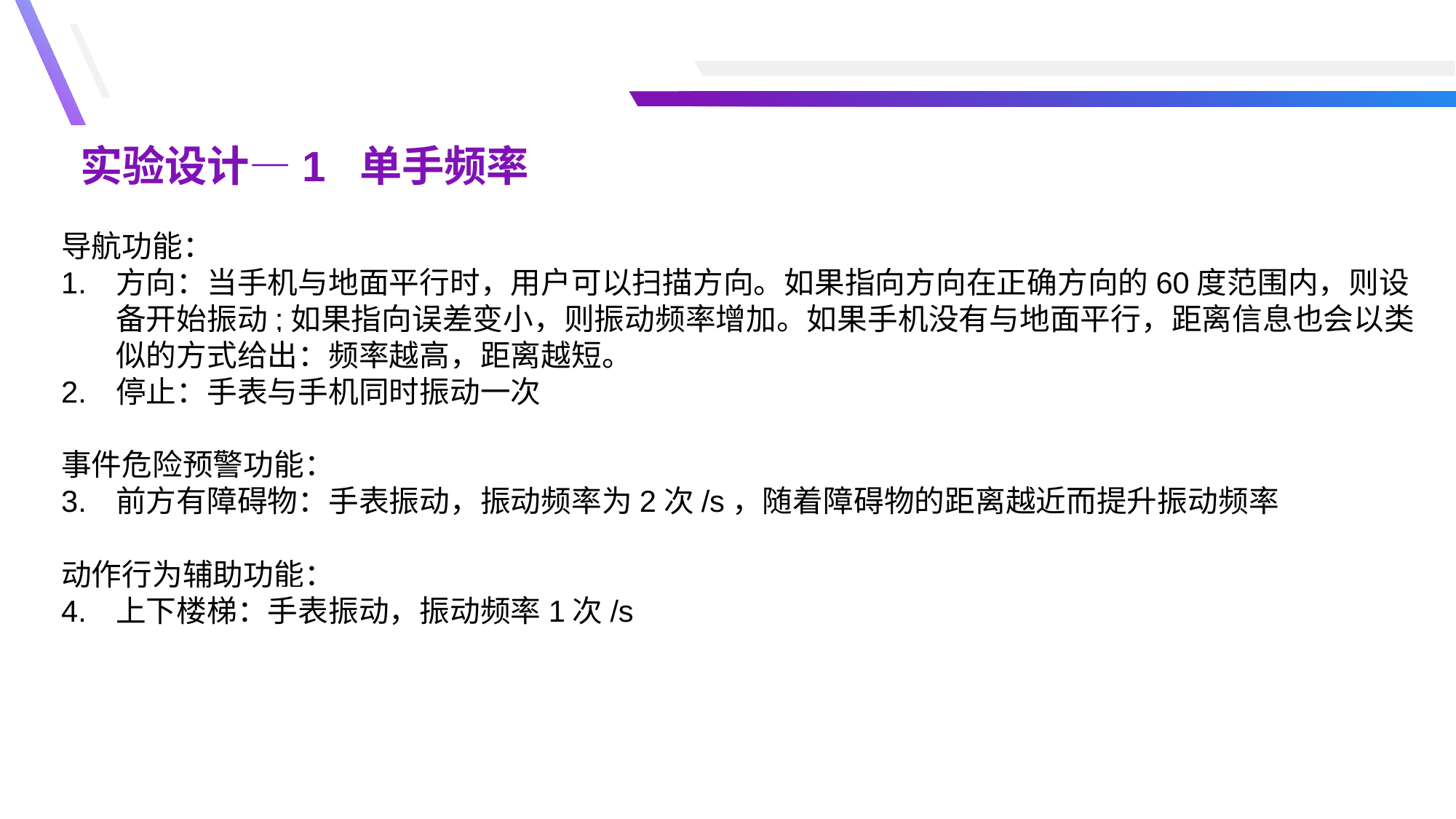

实验设计—1  单手频率
导航功能：
方向：当手机与地面平行时，用户可以扫描方向。如果指向方向在正确方向的60度范围内，则设备开始振动;如果指向误差变小，则振动频率增加。如果手机没有与地面平行，距离信息也会以类似的方式给出：频率越高，距离越短。
停止：手表与手机同时振动一次

事件危险预警功能：
前方有障碍物：手表振动，振动频率为2次/s，随着障碍物的距离越近而提升振动频率

动作行为辅助功能：
上下楼梯：手表振动，振动频率1次/s